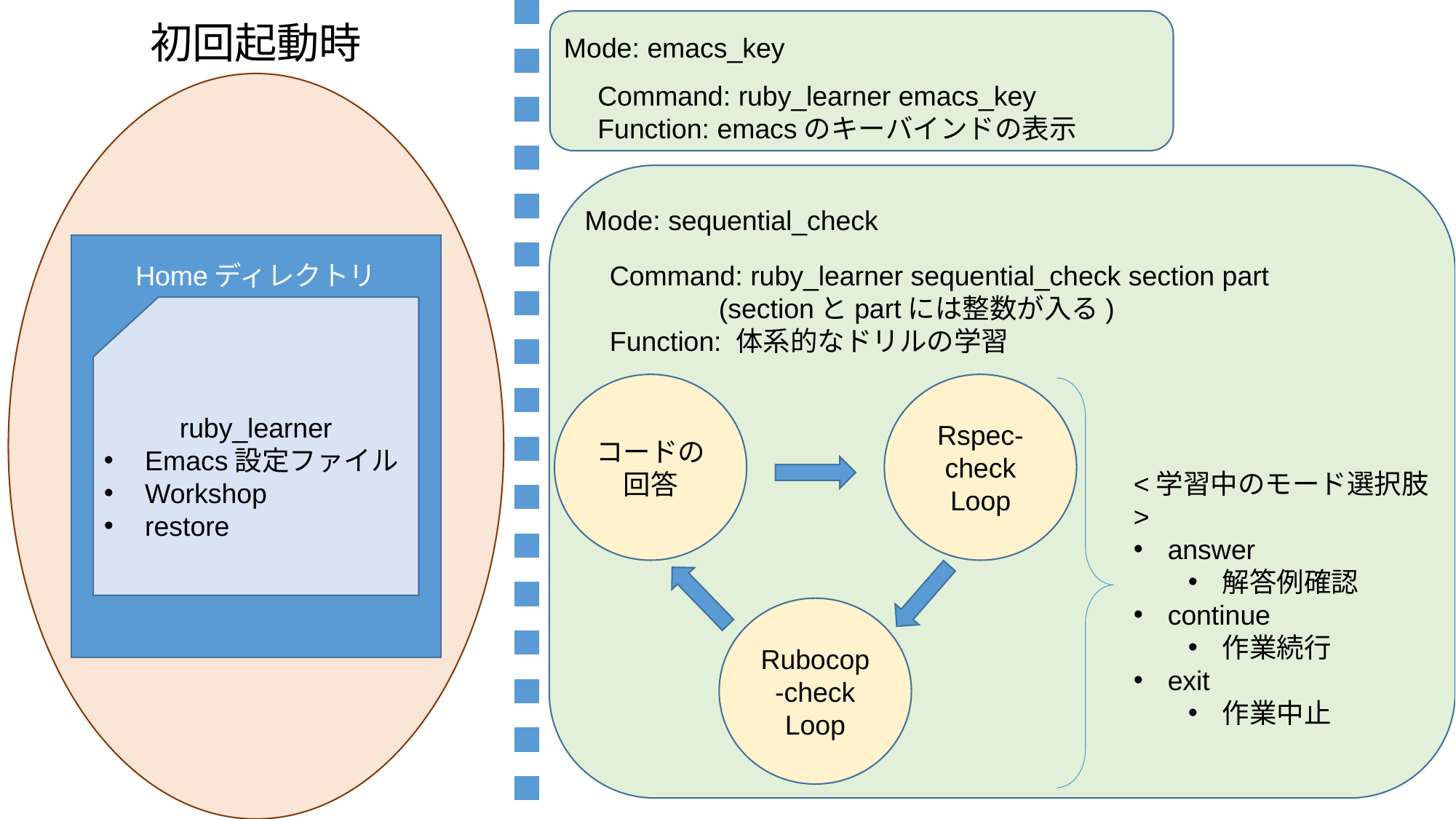

初回起動時

Mode: emacs_key
Command: ruby_learner emacs_key
Function: emacsのキーバインドの表示

Mode: sequential_check

Homeディレクトリ
Command: ruby_learner sequential_check section part
	(sectionとpartには整数が入る)
Function: 体系的なドリルの学習
ruby_learner
Emacs設定ファイル
Workshop
restore
コードの回答
Rspec-check
Loop

<学習中のモード選択肢>
answer
解答例確認
continue
作業続行
exit
作業中止

Rubocop-check
Loop